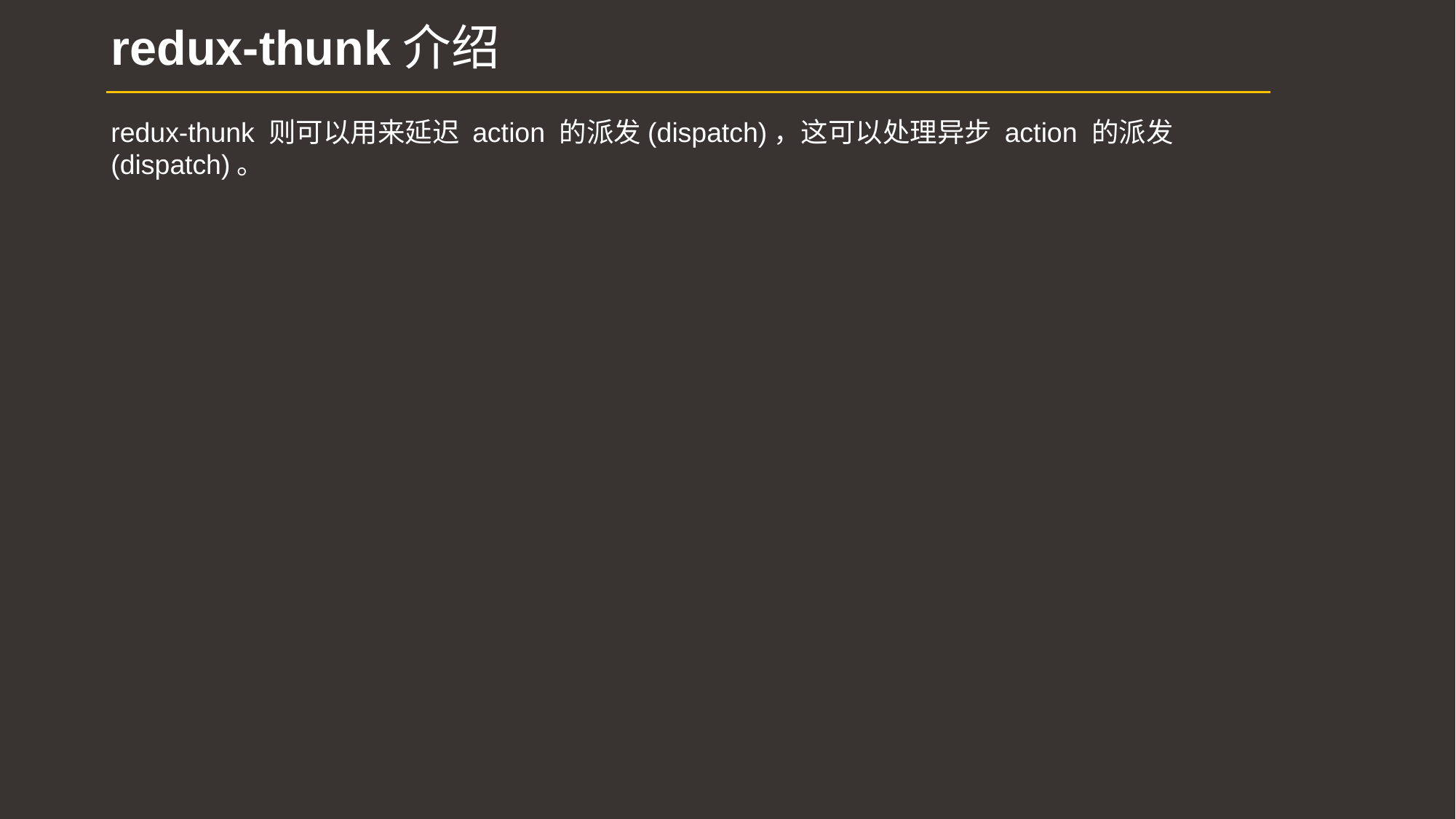

# redux-thunk介绍
redux-thunk 则可以用来延迟 action 的派发(dispatch)，这可以处理异步 action 的派发(dispatch)。